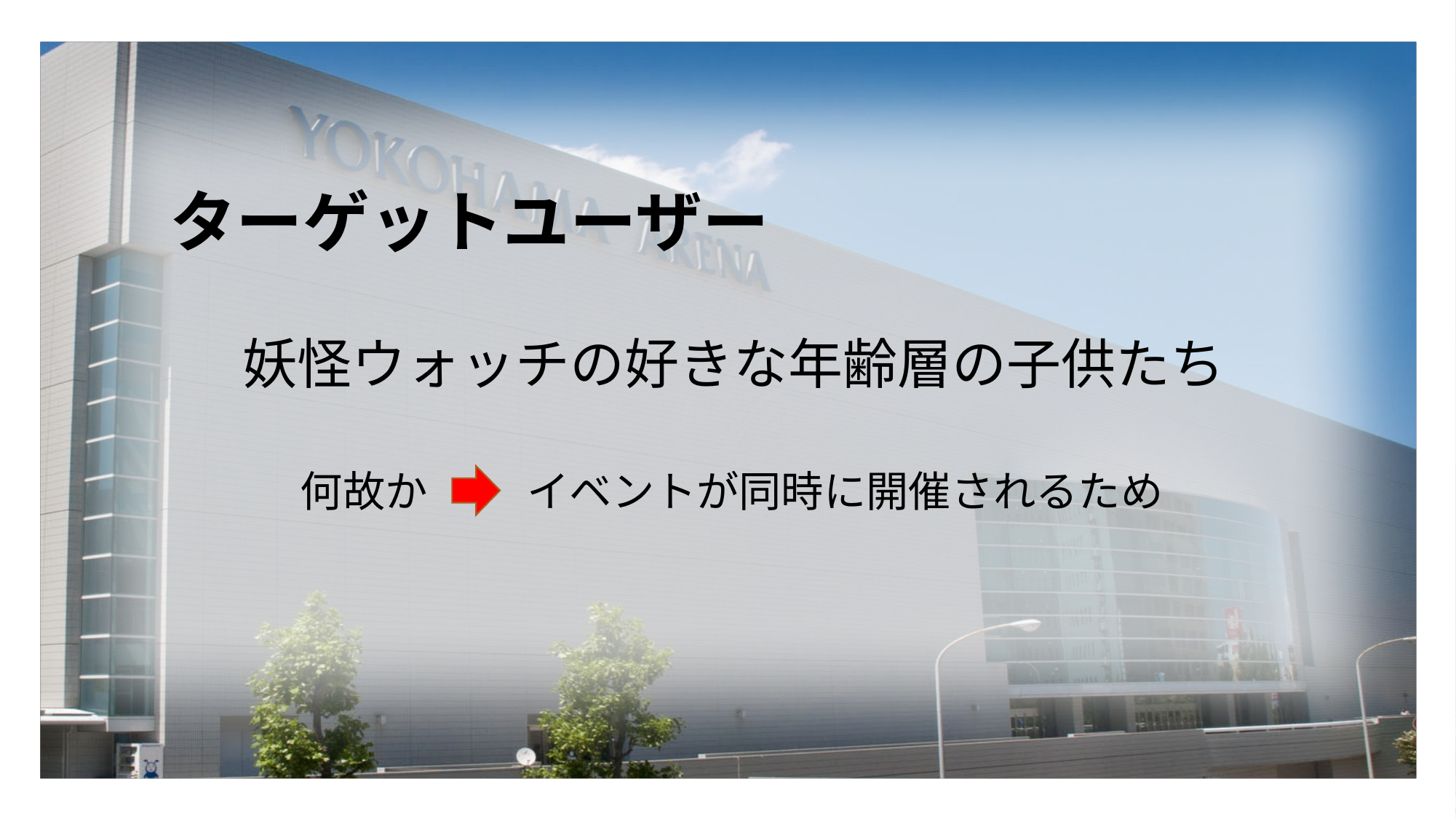

# ターゲットユーザー
妖怪ウォッチの好きな年齢層の子供たち
何故か
イベントが同時に開催されるため